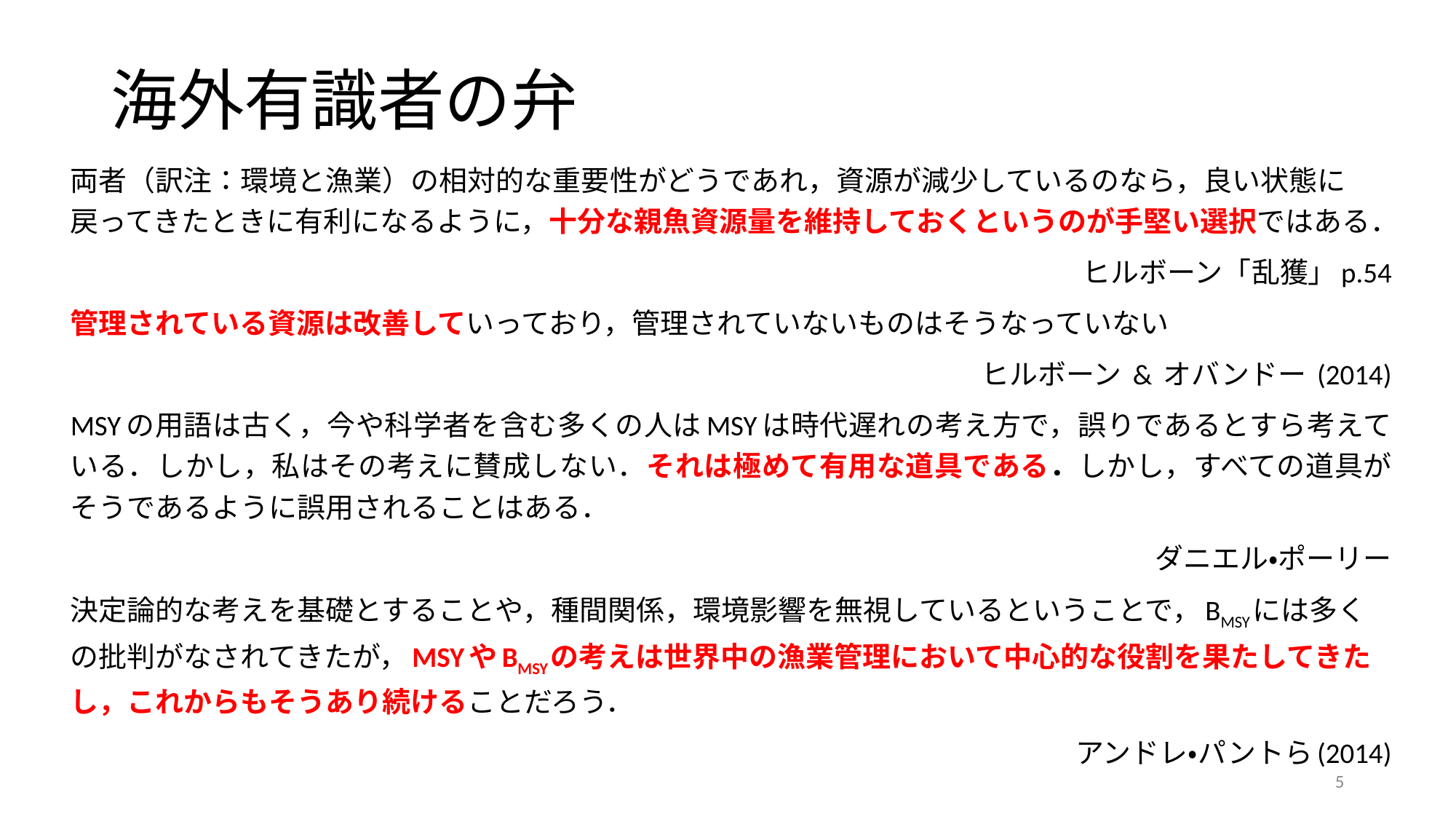

# 海外有識者の弁
両者（訳注：環境と漁業）の相対的な重要性がどうであれ，資源が減少しているのなら，良い状態に戻ってきたときに有利になるように，十分な親魚資源量を維持しておくというのが手堅い選択ではある．
ヒルボーン「乱獲」p.54
管理されている資源は改善していっており，管理されていないものはそうなっていない
ヒルボーン & オバンドー (2014)
MSYの用語は古く，今や科学者を含む多くの人はMSYは時代遅れの考え方で，誤りであるとすら考えている．しかし，私はその考えに賛成しない．それは極めて有用な道具である．しかし，すべての道具がそうであるように誤用されることはある．
ダニエル・ポーリー
決定論的な考えを基礎とすることや，種間関係，環境影響を無視しているということで，BMSYには多くの批判がなされてきたが，MSYやBMSYの考えは世界中の漁業管理において中心的な役割を果たしてきたし，これからもそうあり続けることだろう．
アンドレ・パントら(2014)
5